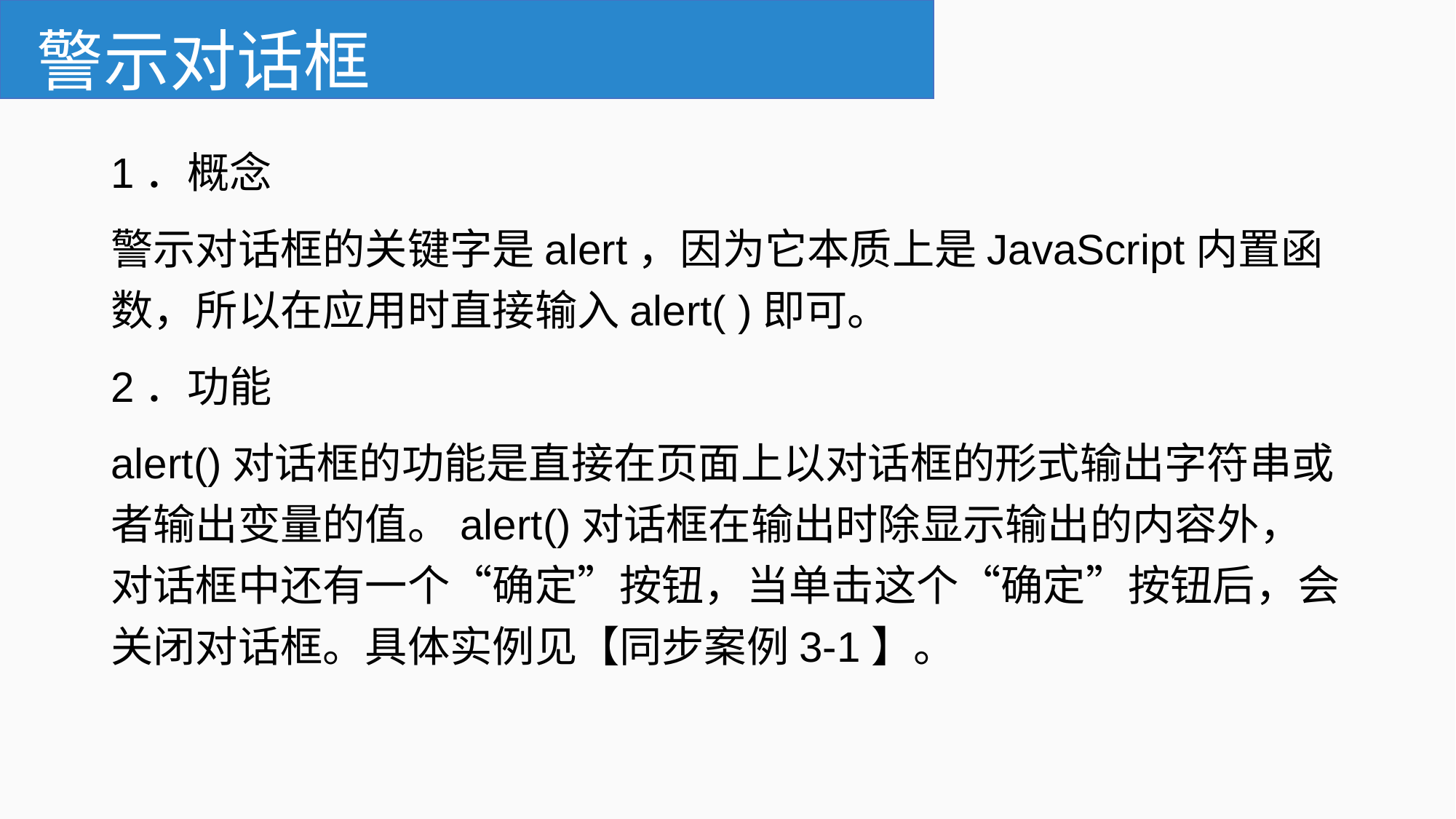

# 警示对话框
1．概念
警示对话框的关键字是alert，因为它本质上是JavaScript内置函数，所以在应用时直接输入alert( )即可。
2．功能
alert()对话框的功能是直接在页面上以对话框的形式输出字符串或者输出变量的值。alert()对话框在输出时除显示输出的内容外，对话框中还有一个“确定”按钮，当单击这个“确定”按钮后，会关闭对话框。具体实例见【同步案例3-1】。